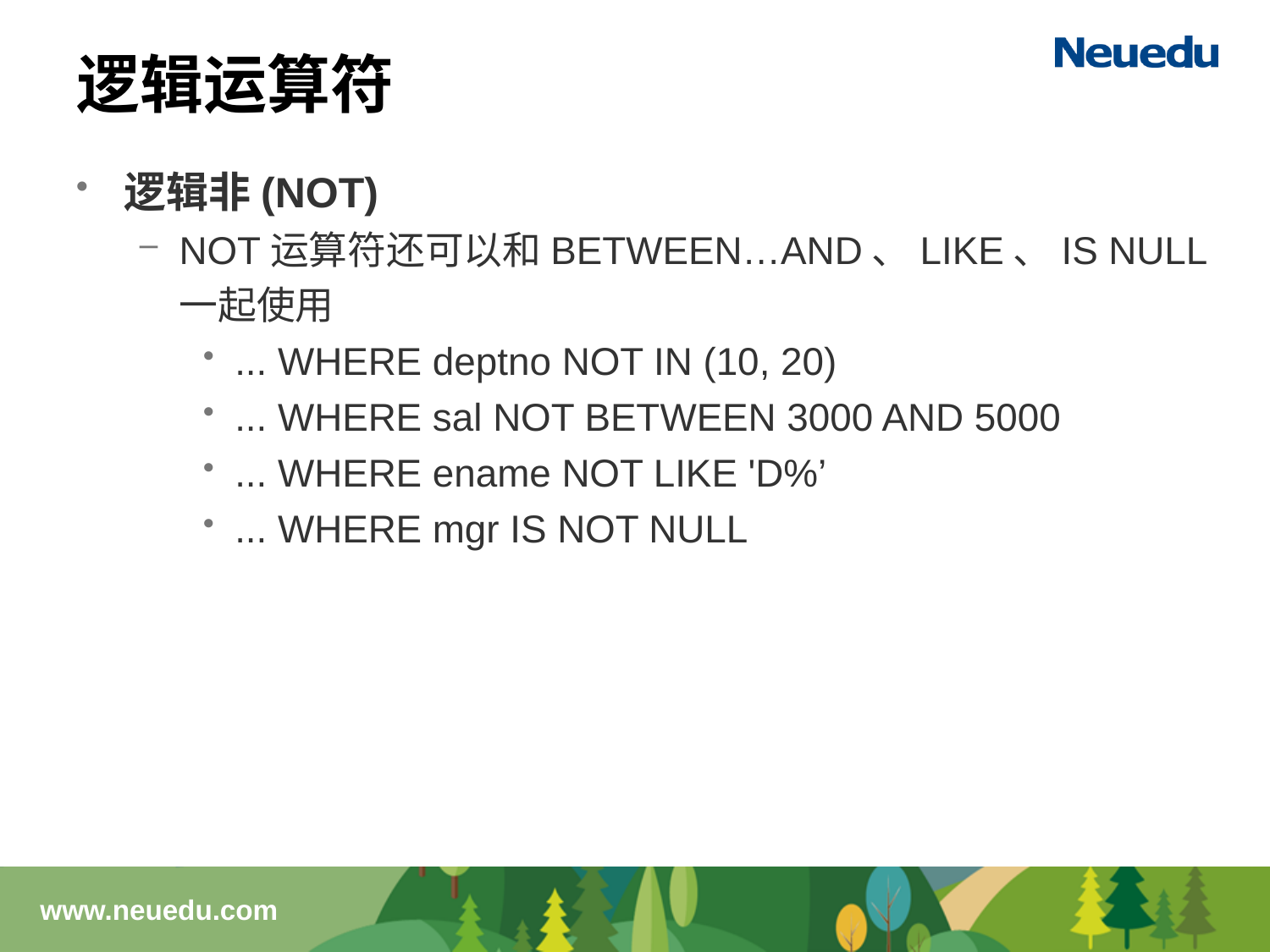

# 逻辑运算符
逻辑非(NOT)
NOT运算符还可以和BETWEEN…AND、LIKE、IS NULL一起使用
... WHERE deptno NOT IN (10, 20)
... WHERE sal NOT BETWEEN 3000 AND 5000
... WHERE ename NOT LIKE 'D%’
... WHERE mgr IS NOT NULL